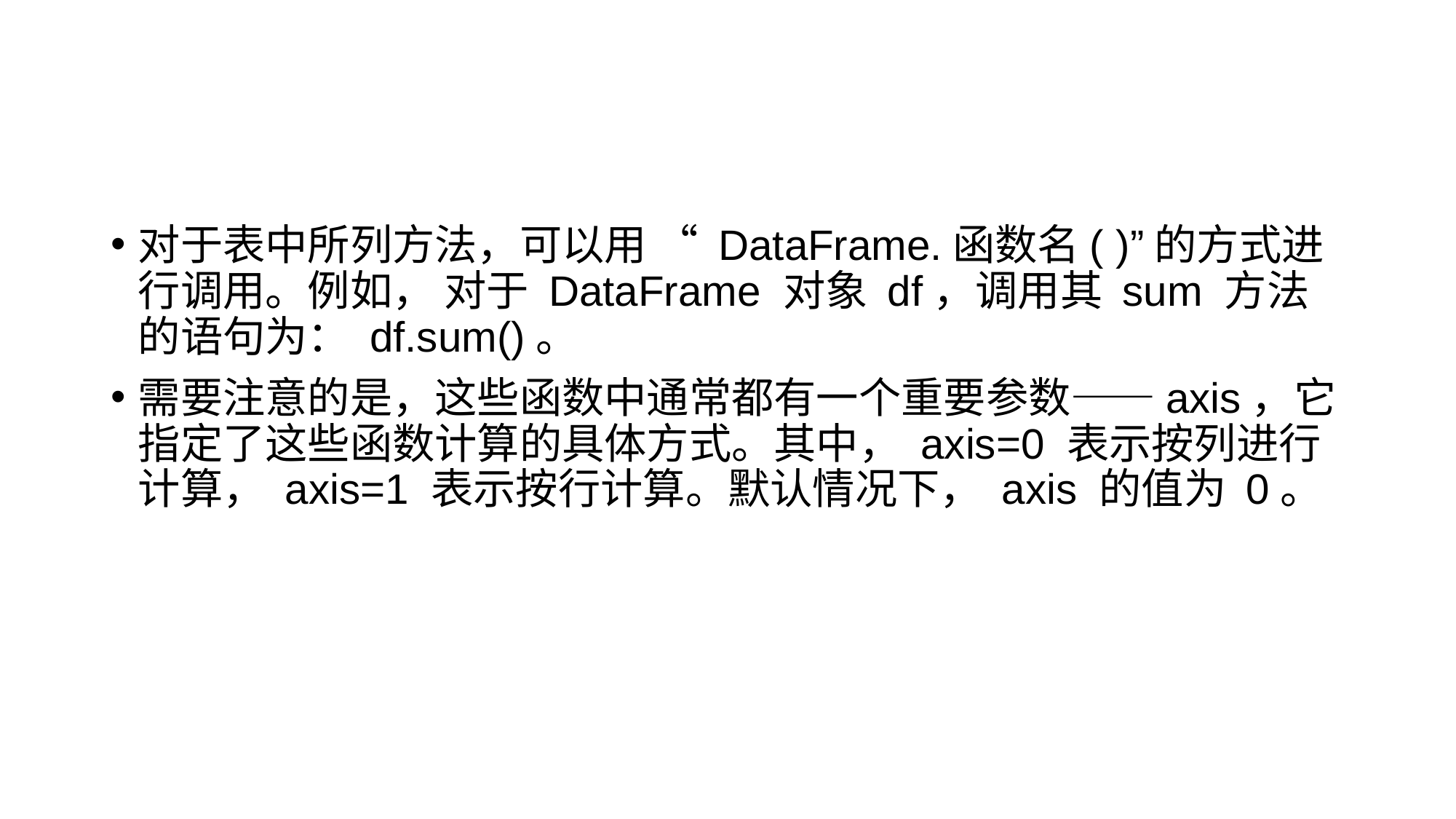

#
对于表中所列方法，可以用 “ DataFrame.函数名( )”的方式进行调用。例如， 对于 DataFrame 对象 df，调用其 sum 方法的语句为： df.sum()。
需要注意的是，这些函数中通常都有一个重要参数——axis，它指定了这些函数计算的具体方式。其中， axis=0 表示按列进行计算， axis=1 表示按行计算。默认情况下， axis 的值为 0。